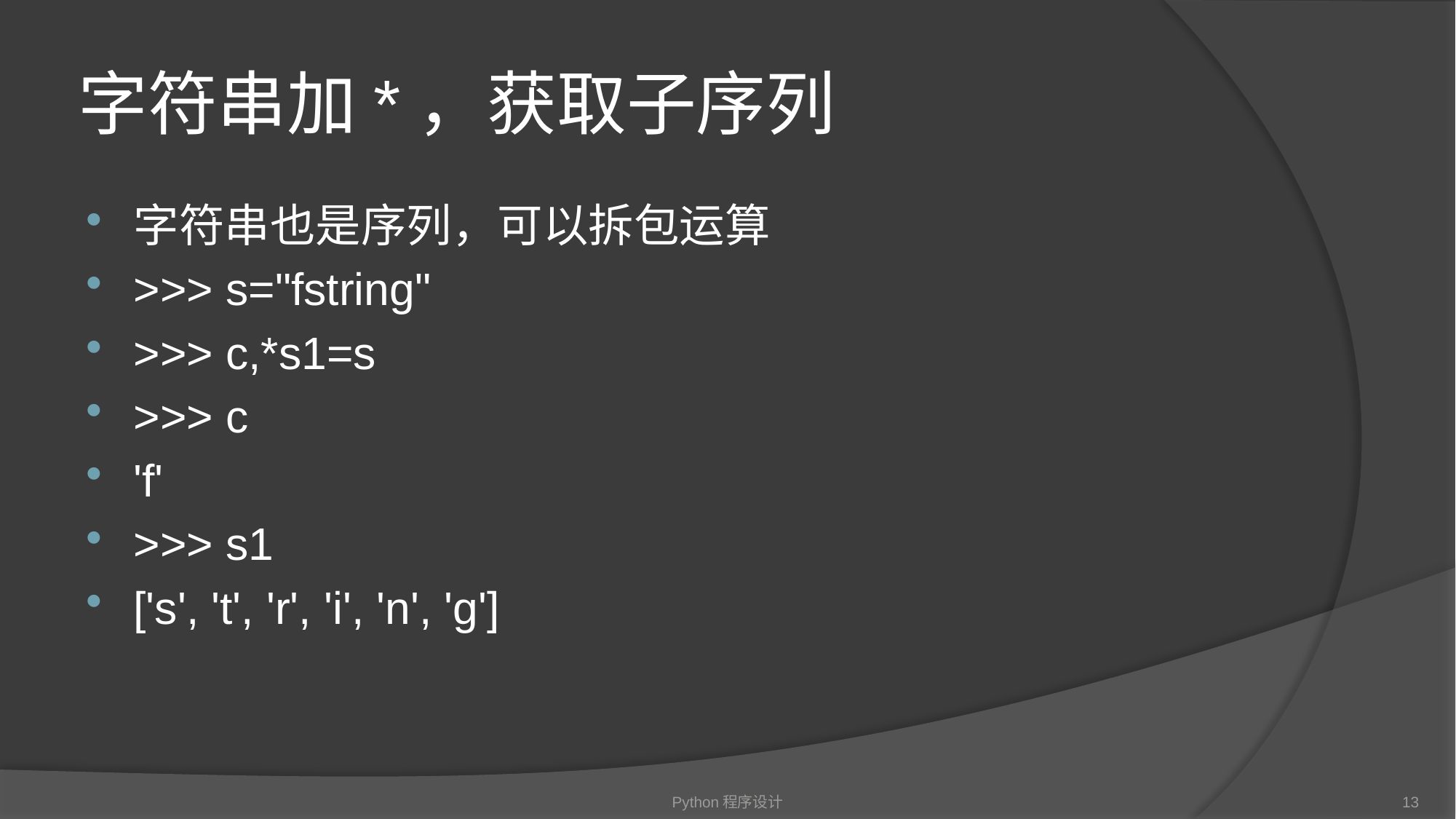

# 字符串加*，获取子序列
字符串也是序列，可以拆包运算
>>> s="fstring"
>>> c,*s1=s
>>> c
'f'
>>> s1
['s', 't', 'r', 'i', 'n', 'g']
Python程序设计
13